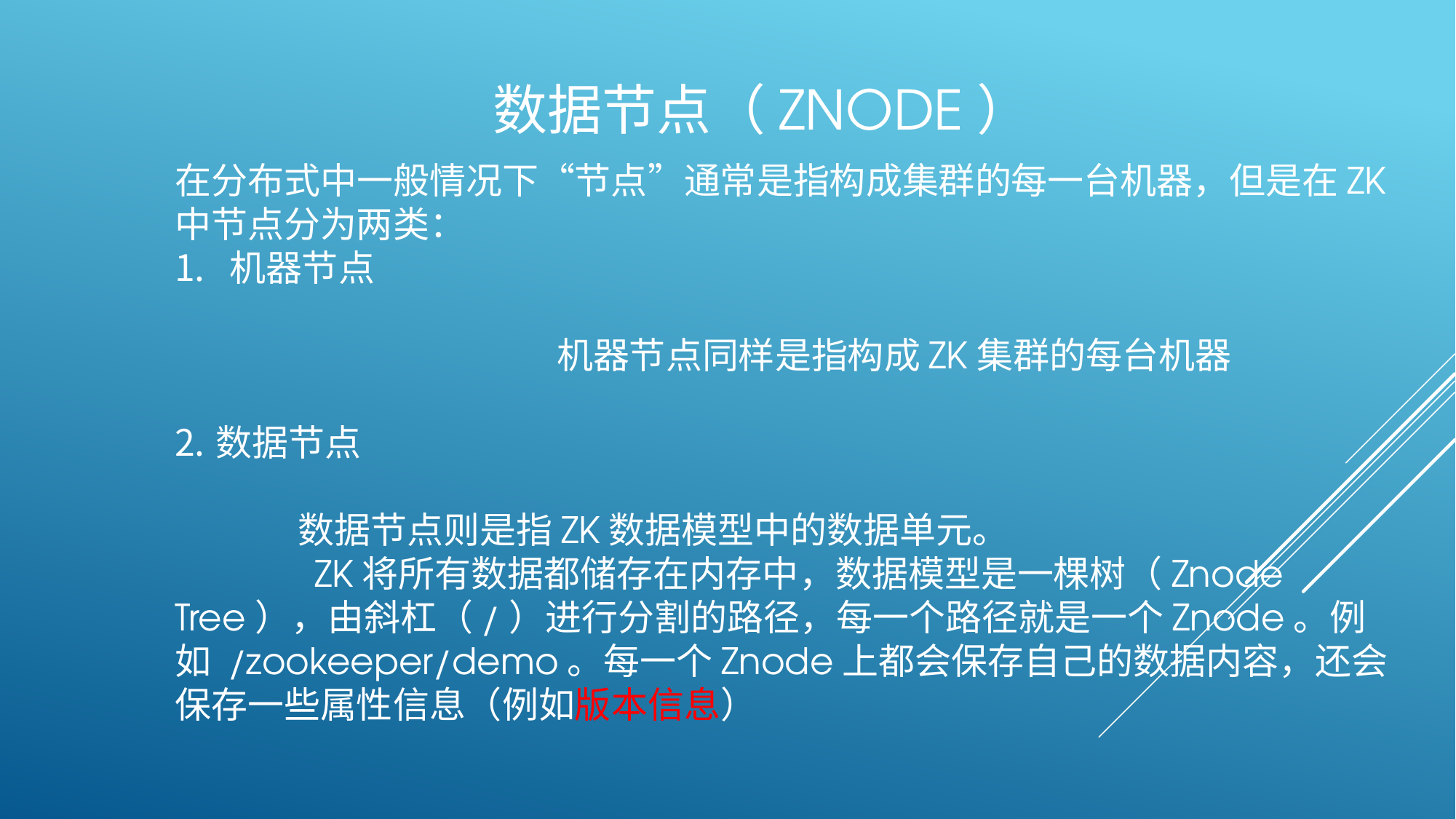

# 数据节点（ZNODE）
在分布式中一般情况下“节点”通常是指构成集群的每一台机器，但是在ZK中节点分为两类：
机器节点 																						机器节点同样是指构成ZK集群的每台机器
数据节点
              数据节点则是指ZK数据模型中的数据单元。
              ZK将所有数据都储存在内存中，数据模型是一棵树（Znode Tree），由斜杠（/）进行分割的路径，每一个路径就是一个Znode。例如 /zookeeper/demo。每一个Znode上都会保存自己的数据内容，还会保存一些属性信息（例如版本信息）